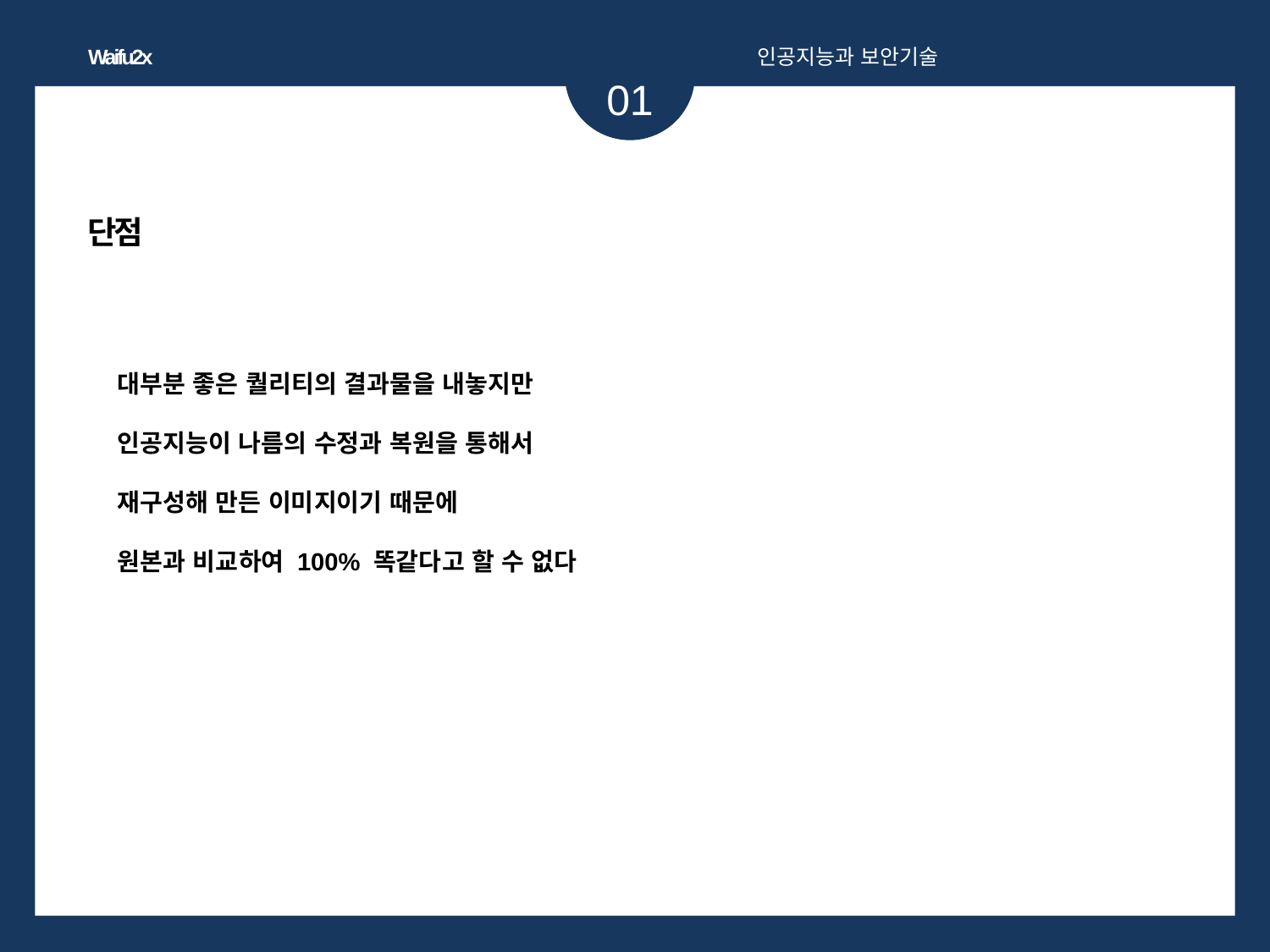

Waifu2x
인공지능과 보안기술
01

단점
대부분 좋은 퀄리티의 결과물을 내놓지만
인공지능이 나름의 수정과 복원을 통해서
재구성해 만든 이미지이기 때문에
원본과 비교하여 100% 똑같다고 할 수 없다
소제목